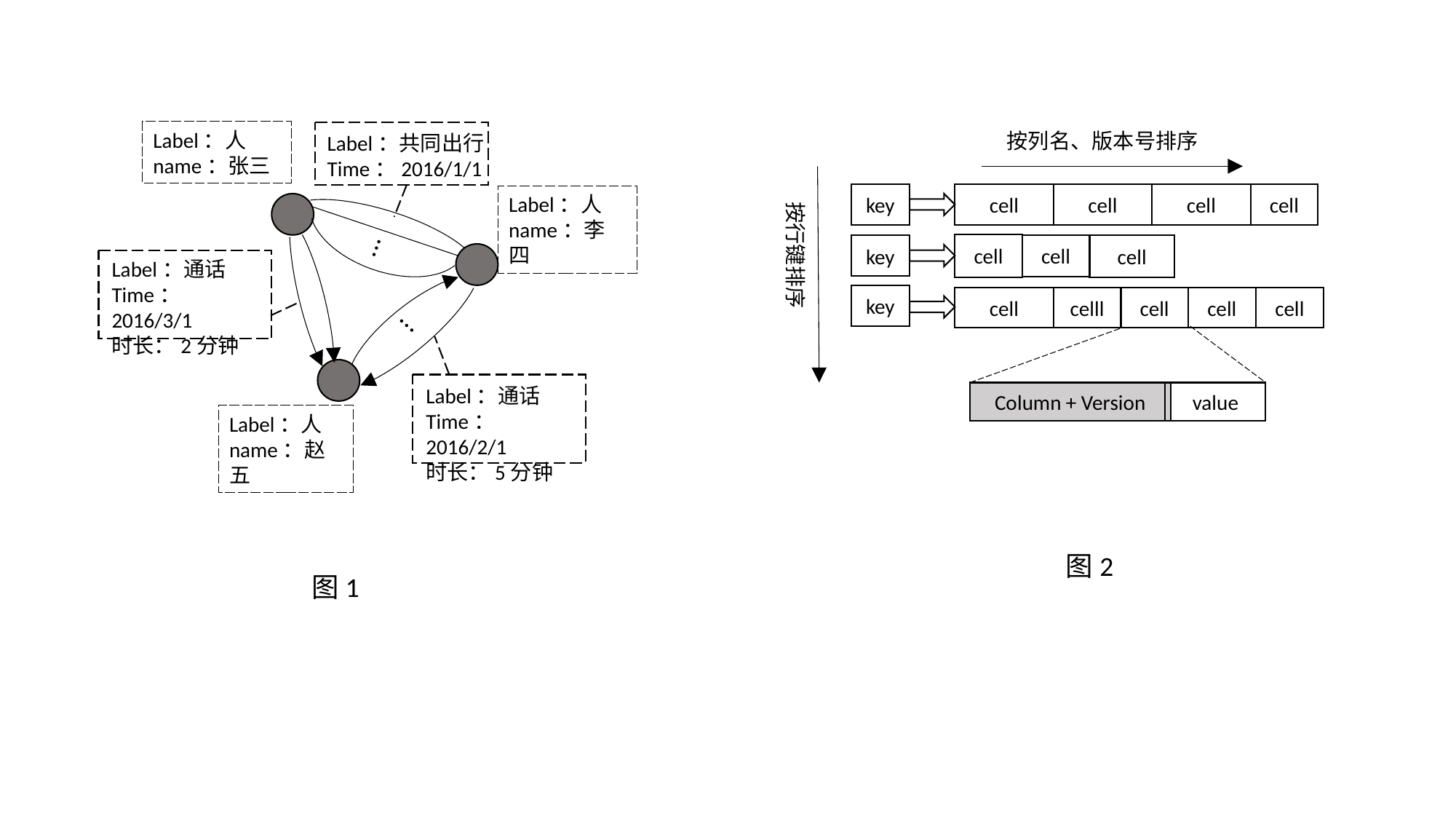

Label：人
name：张三

Label：共同出行Time：2016/1/1

Label：人
name：李四

…

Label：通话
Time：2016/3/1
时长：2分钟

…

Label：通话Time：2016/2/1
时长：5分钟
Label：人name：赵五
按列名、版本号排序
key
cell
cell
cell
cell
按行键排序

cell
cell
cell
key

key
cell
celll
cell
cell
cell

Column + Version
value
图2
图1